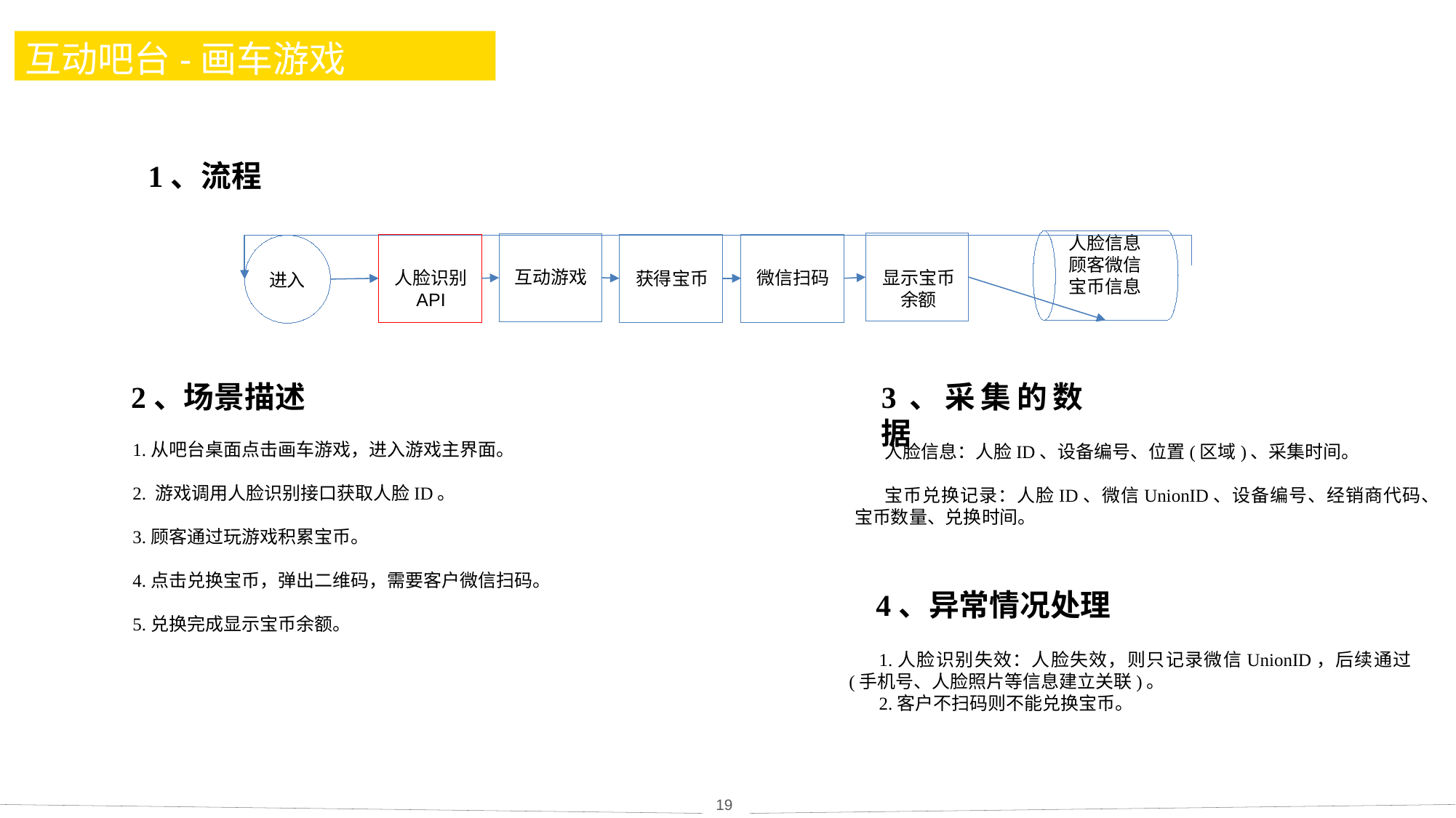

# 互动吧台-画车游戏
1、流程

人脸信息
顾客微信
宝币信息

显示宝币
余额

互动游戏

人脸识别
API

获得宝币

微信扫码

进入

2、场景描述
3、采集的数据
1.从吧台桌面点击画车游戏，进入游戏主界面。

2. 游戏调用人脸识别接口获取人脸ID。

3.顾客通过玩游戏积累宝币。

4.点击兑换宝币，弹出二维码，需要客户微信扫码。

5.兑换完成显示宝币余额。
人脸信息：人脸ID、设备编号、位置(区域)、采集时间。

宝币兑换记录：人脸ID、微信UnionID、设备编号、经销商代码、宝币数量、兑换时间。
4、异常情况处理
1.人脸识别失效：人脸失效，则只记录微信UnionID，后续通过(手机号、人脸照片等信息建立关联)。
2.客户不扫码则不能兑换宝币。